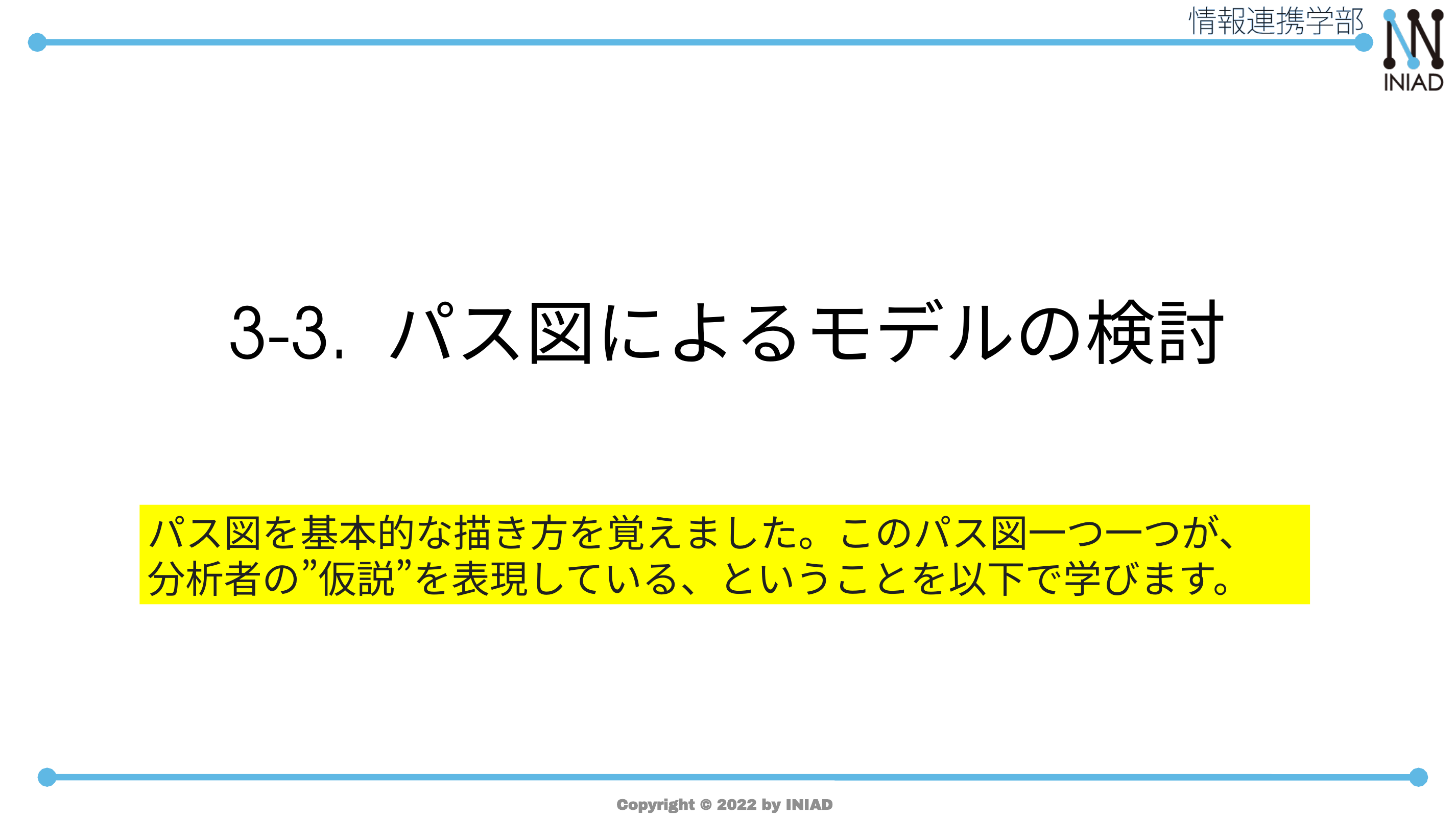

3-3. パス図によるモデルの検討
パス図を基本的な描き方を覚えました。このパス図一つ一つが、
分析者の”仮説”を表現している、ということを以下で学びます。
Copyright © 2022 by INIAD